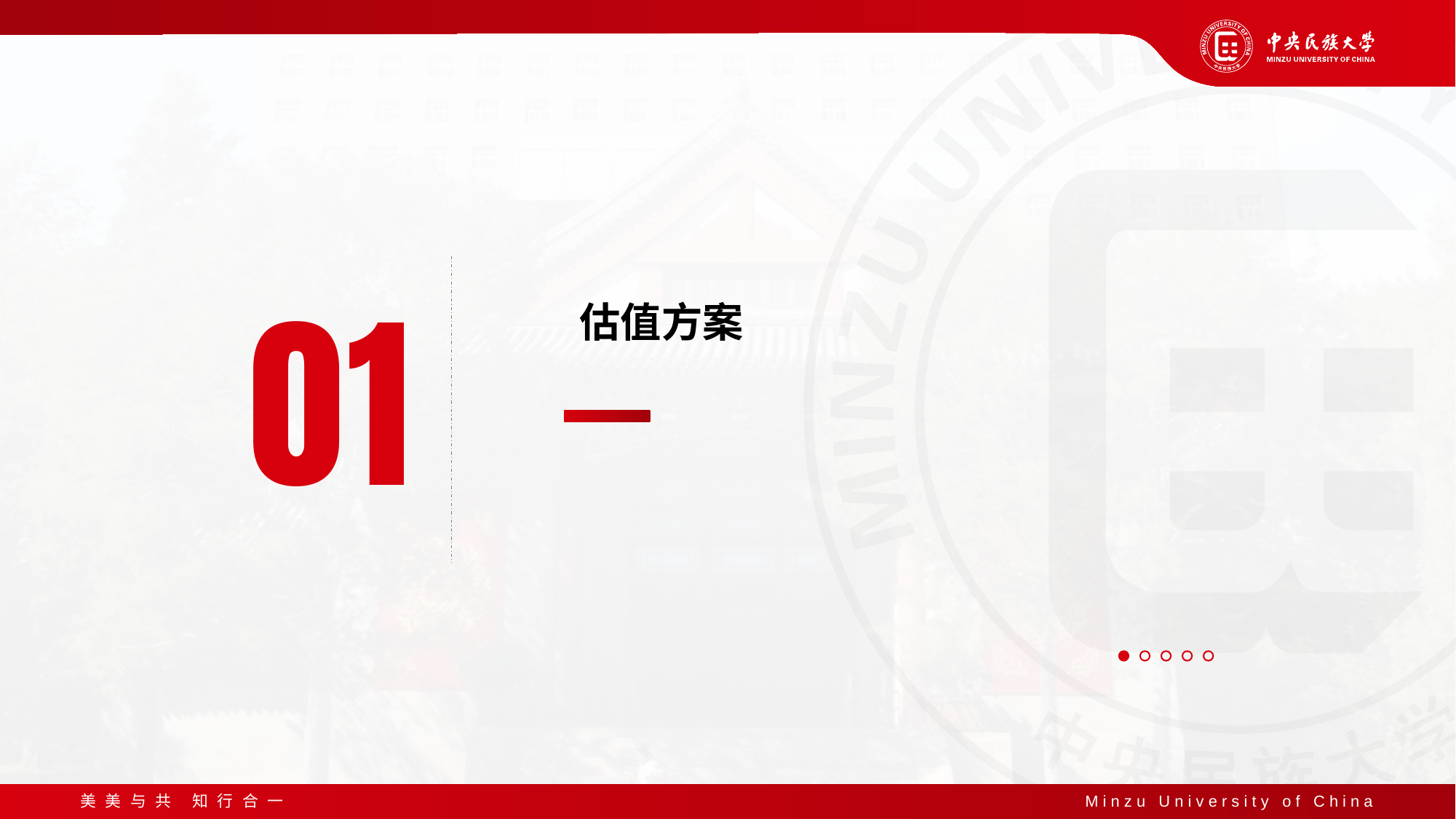

01
估值方案

美美与共 知行合一
Minzu University of China